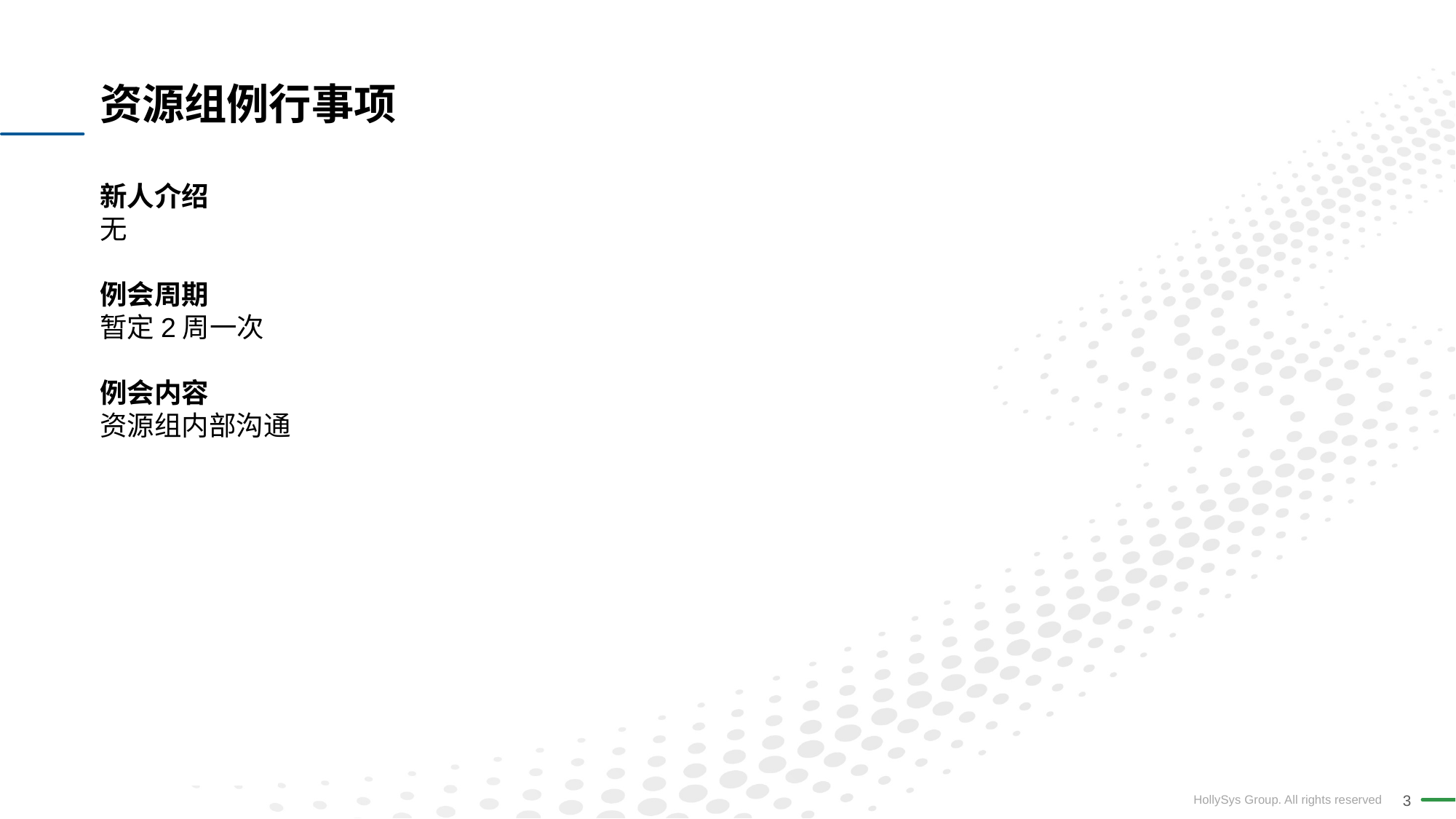

# 资源组例行事项

新人介绍
无

例会周期
暂定2周一次

例会内容
资源组内部沟通